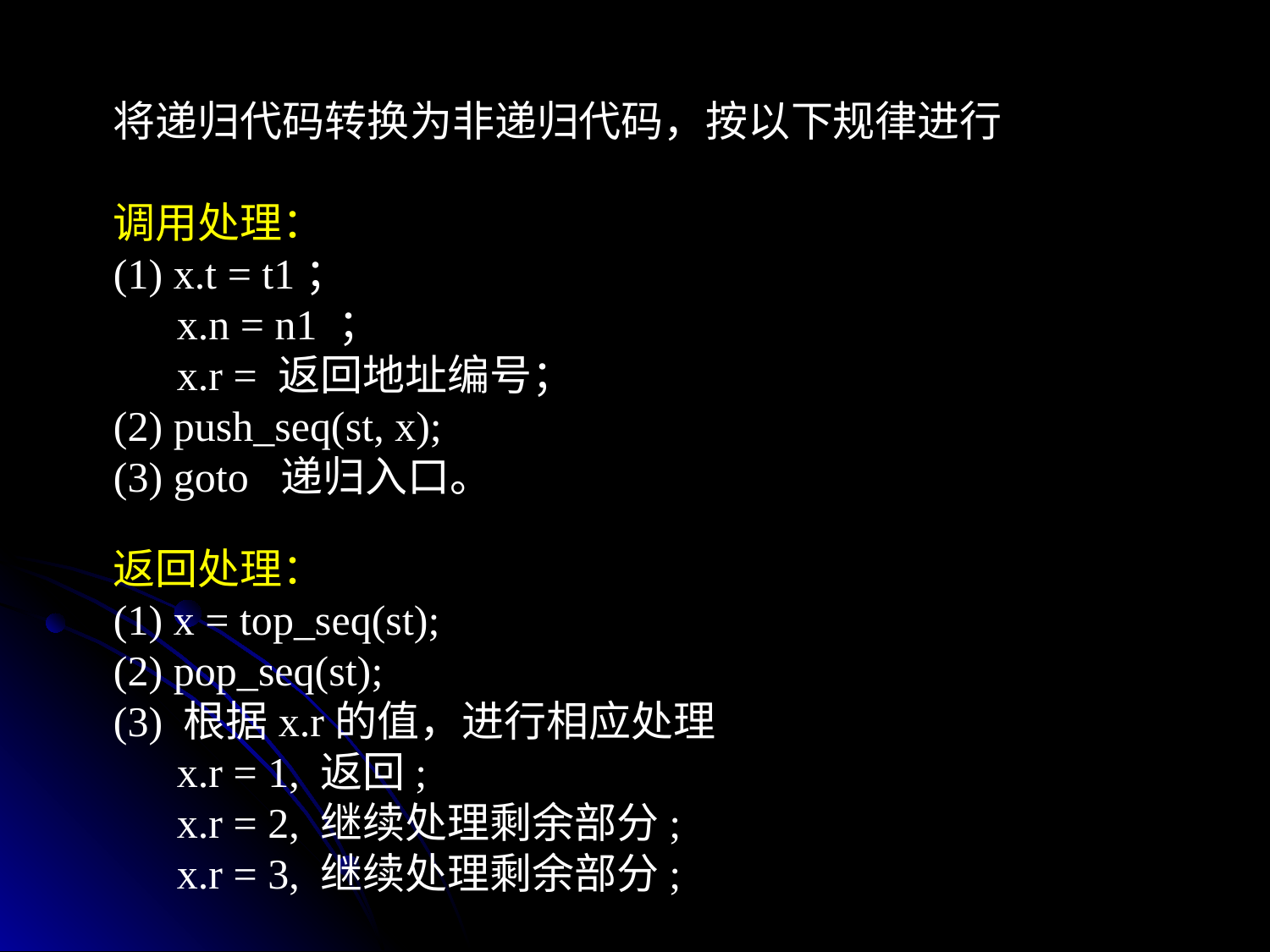

将递归代码转换为非递归代码，按以下规律进行

调用处理：
(1) x.t = t1；
      x.n = n1 ；
      x.r = 返回地址编号；
(2) push_seq(st, x);
(3) goto  递归入口。
返回处理：
(1) x = top_seq(st);
(2) pop_seq(st);
(3) 根据x.r的值，进行相应处理
      x.r = 1, 返回;
      x.r = 2, 继续处理剩余部分;
      x.r = 3, 继续处理剩余部分;